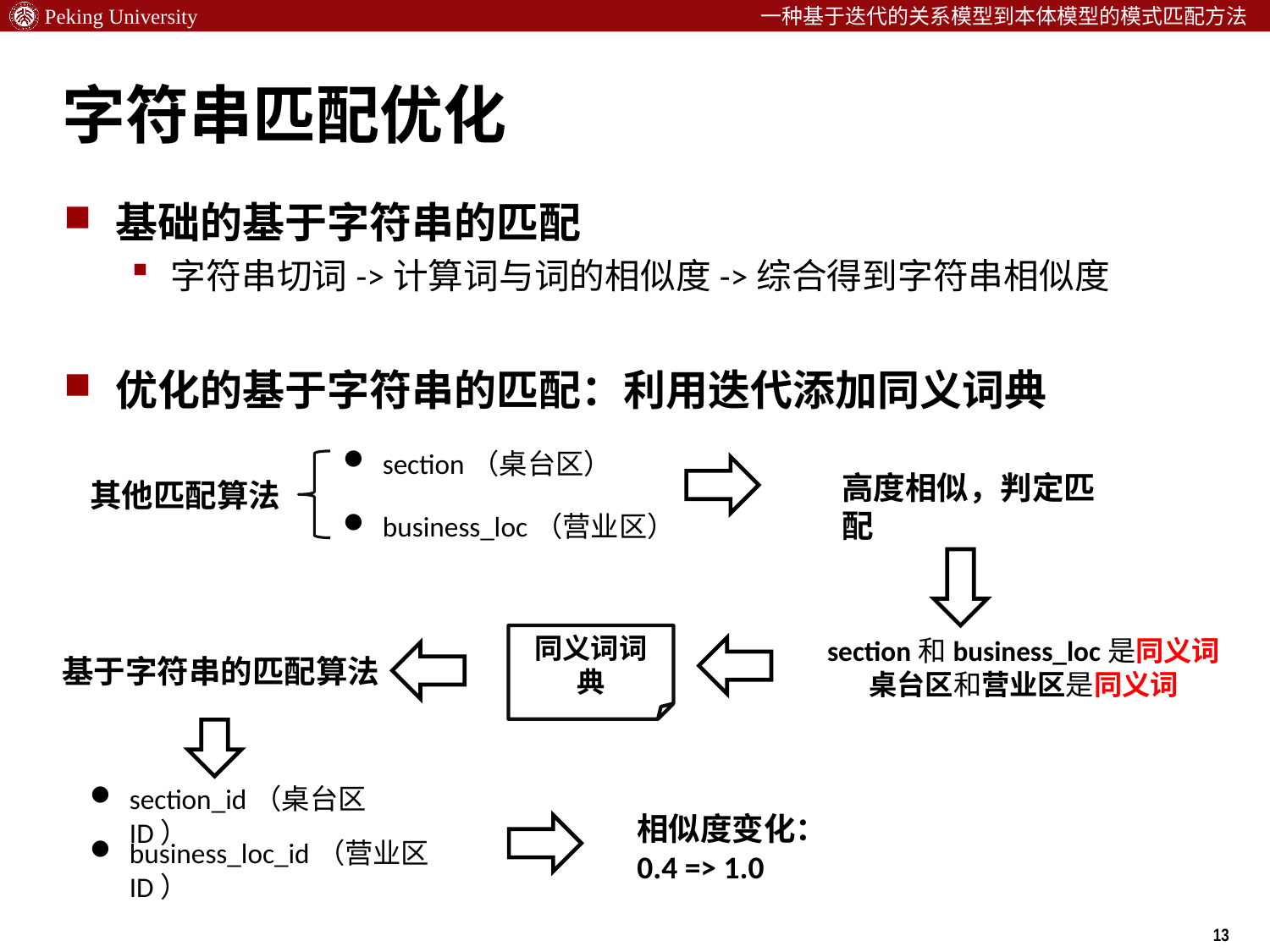

# 字符串匹配优化
基础的基于字符串的匹配
字符串切词->计算词与词的相似度->综合得到字符串相似度

优化的基于字符串的匹配：利用迭代添加同义词典
section（桌台区）

其他匹配算法
business_loc（营业区）

高度相似，判定匹配

section和business_loc是同义词
桌台区和营业区是同义词
同义词词典

基于字符串的匹配算法

section_id（桌台区ID）
business_loc_id（营业区ID）
相似度变化：0.4 => 1.0